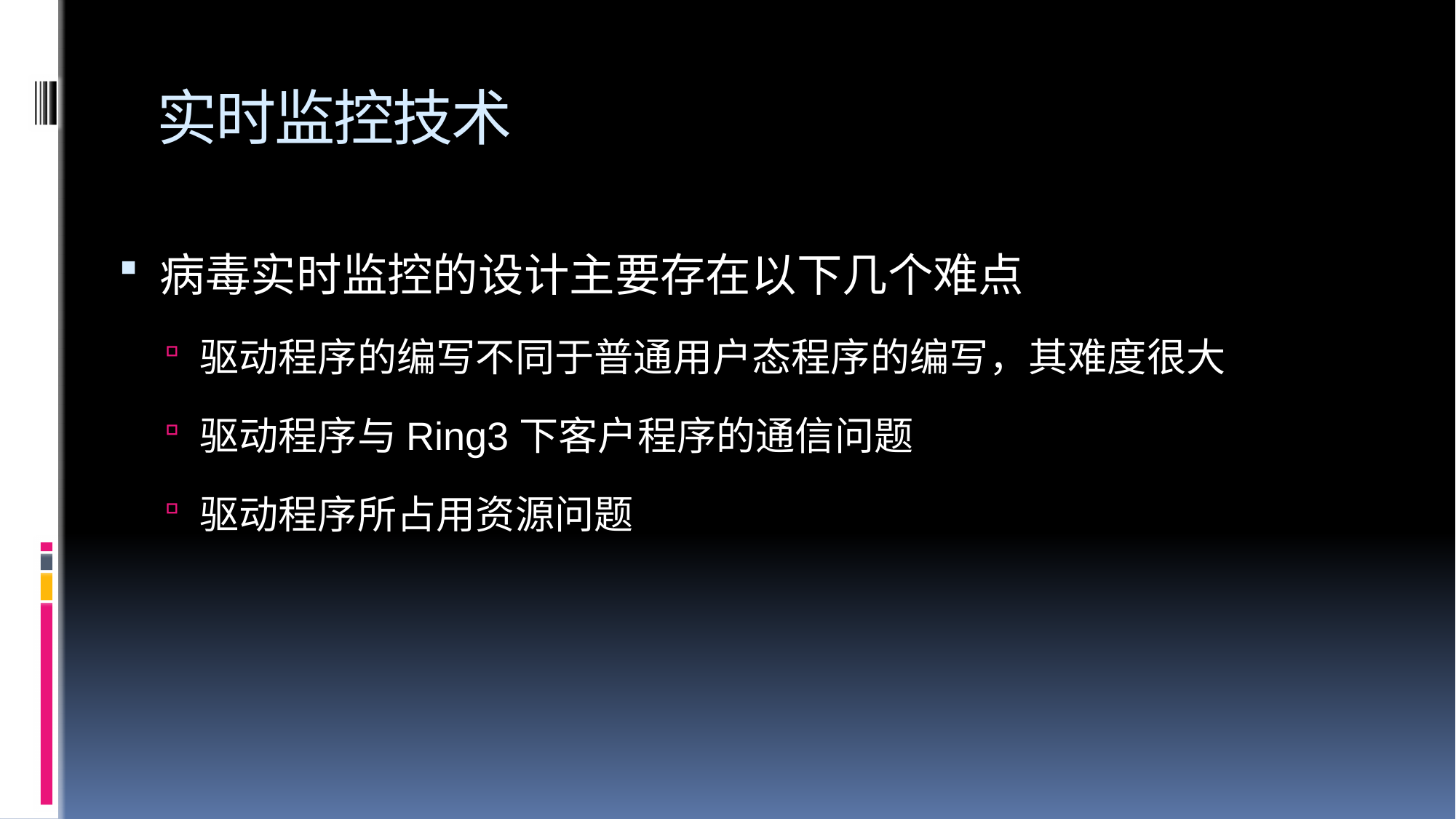

# 实时监控技术
病毒实时监控的设计主要存在以下几个难点
驱动程序的编写不同于普通用户态程序的编写，其难度很大
驱动程序与Ring3下客户程序的通信问题
驱动程序所占用资源问题